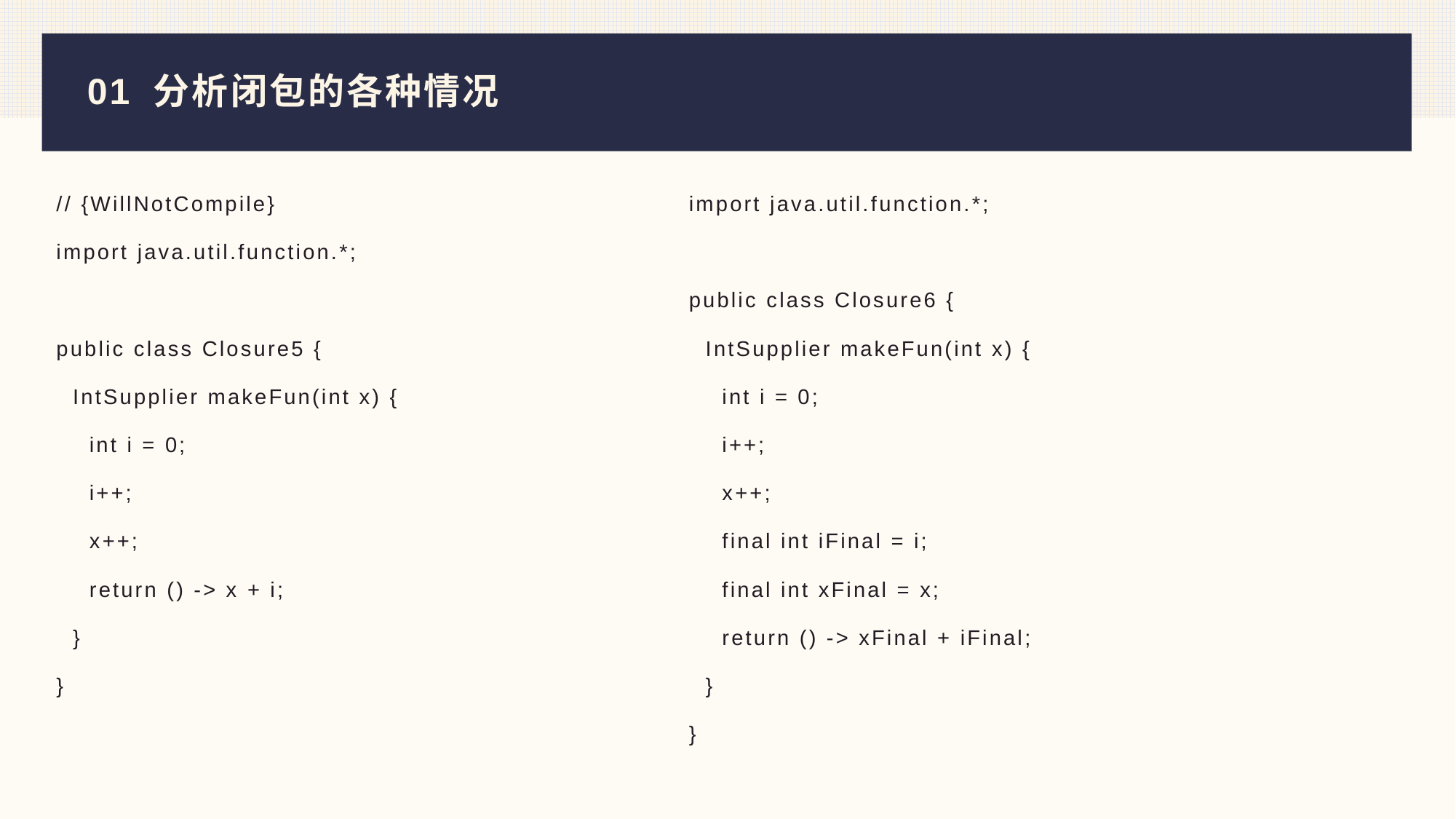

# 01 分析闭包的各种情况
// {WillNotCompile}
import java.util.function.*;

public class Closure5 {
  IntSupplier makeFun(int x) {
    int i = 0;
    i++;
    x++;
    return () -> x + i;
  }
}
import java.util.function.*;

public class Closure6 {
  IntSupplier makeFun(int x) {
    int i = 0;
    i++;
    x++;
    final int iFinal = i;
    final int xFinal = x;
    return () -> xFinal + iFinal;
  }
}